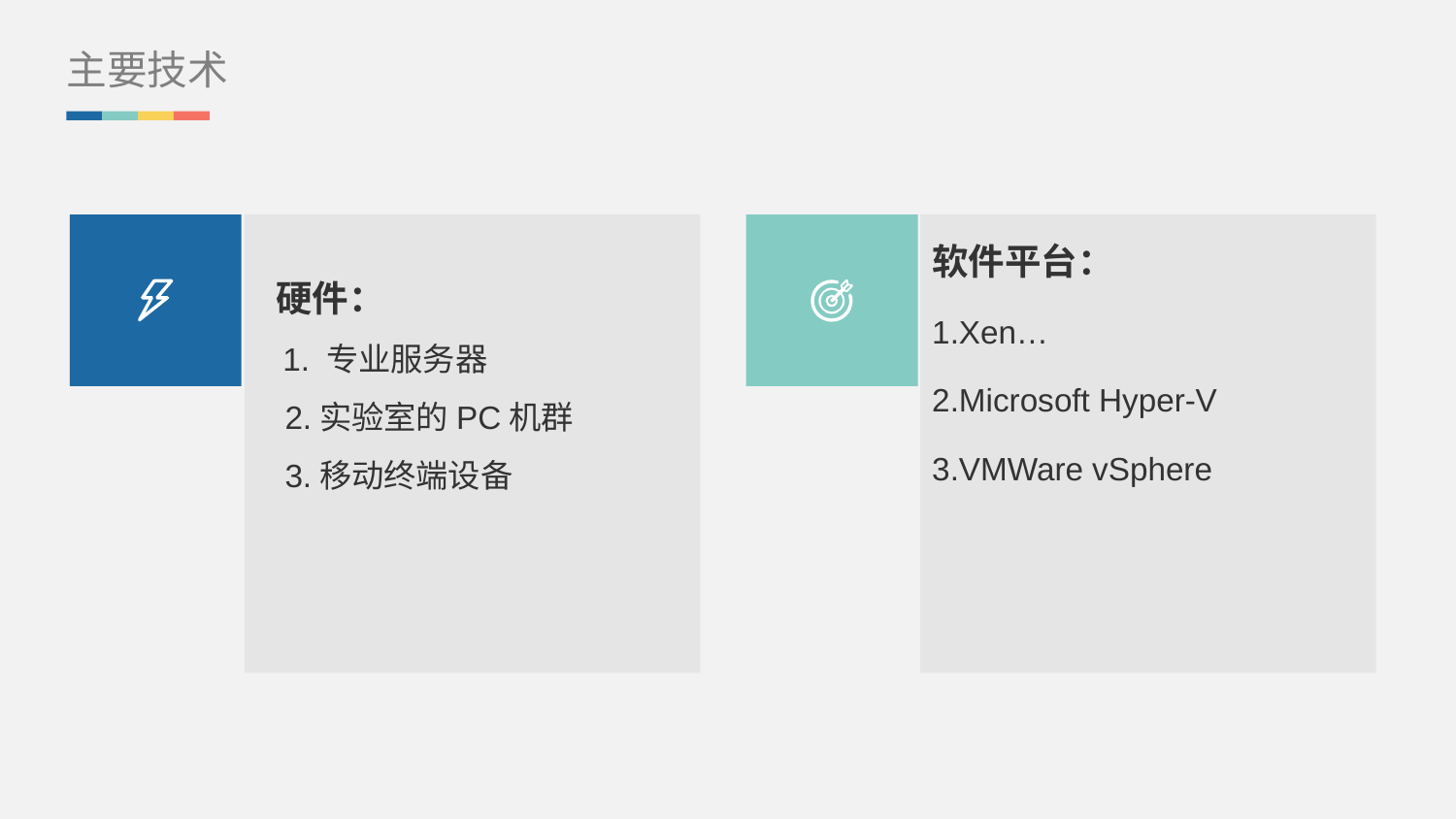

主要技术

软件平台：
1.Xen…
2.Microsoft Hyper-V
3.VMWare vSphere
硬件：
 1. 专业服务器
 2.实验室的PC机群
 3.移动终端设备